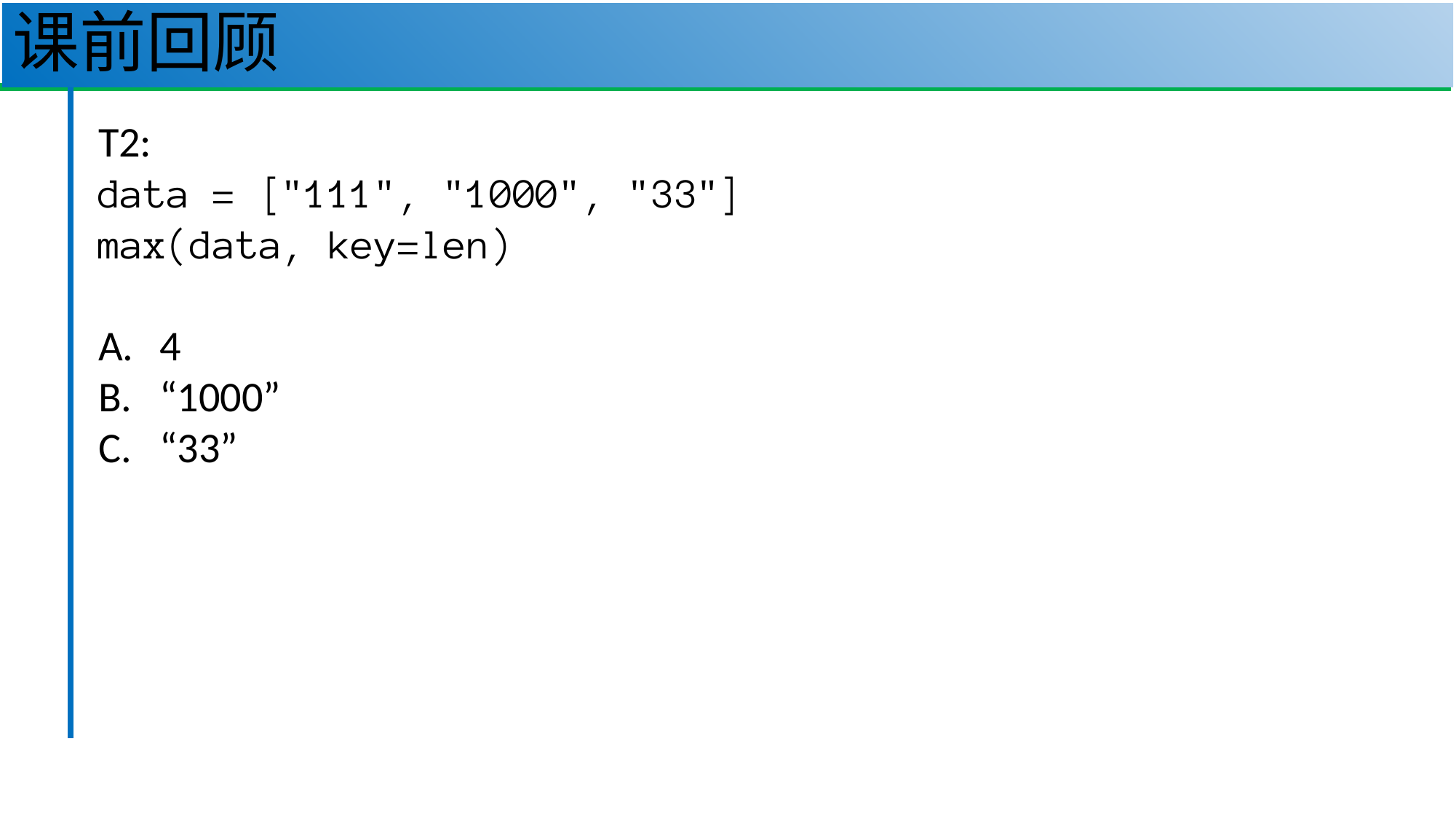

# 课前回顾
53
T2:
data = ["111", "1000", "33"]
max(data, key=len)

4
“1000”
“33”